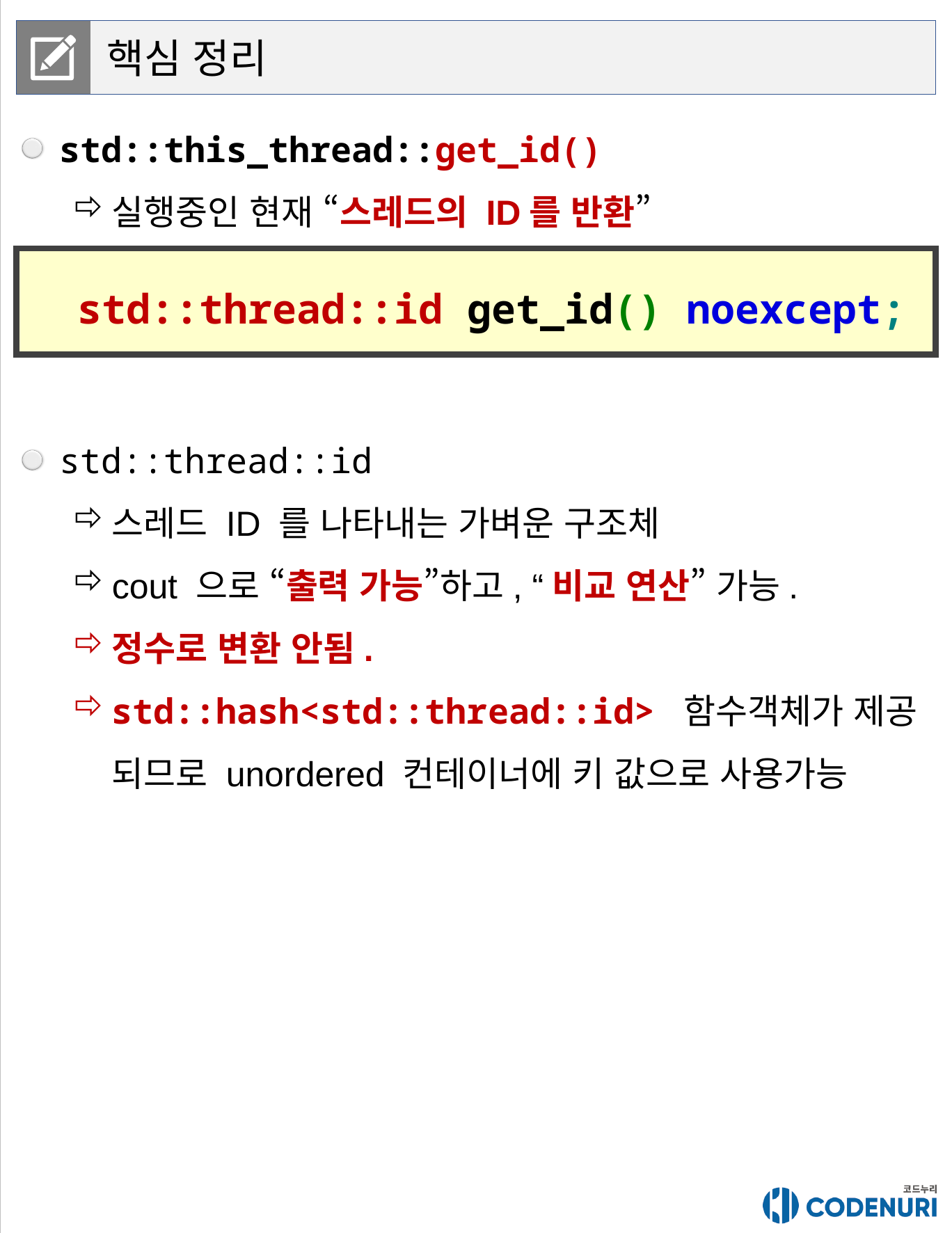

핵심 정리

std::this_thread::get_id()
실행중인 현재 “스레드의 ID를 반환”
std::thread::id get_id() noexcept;
std::thread::id
스레드 ID 를 나타내는 가벼운 구조체
cout 으로 “출력 가능”하고, “비교 연산” 가능.
정수로 변환 안됨.
std::hash<std::thread::id> 함수객체가 제공 되므로 unordered 컨테이너에 키 값으로 사용가능